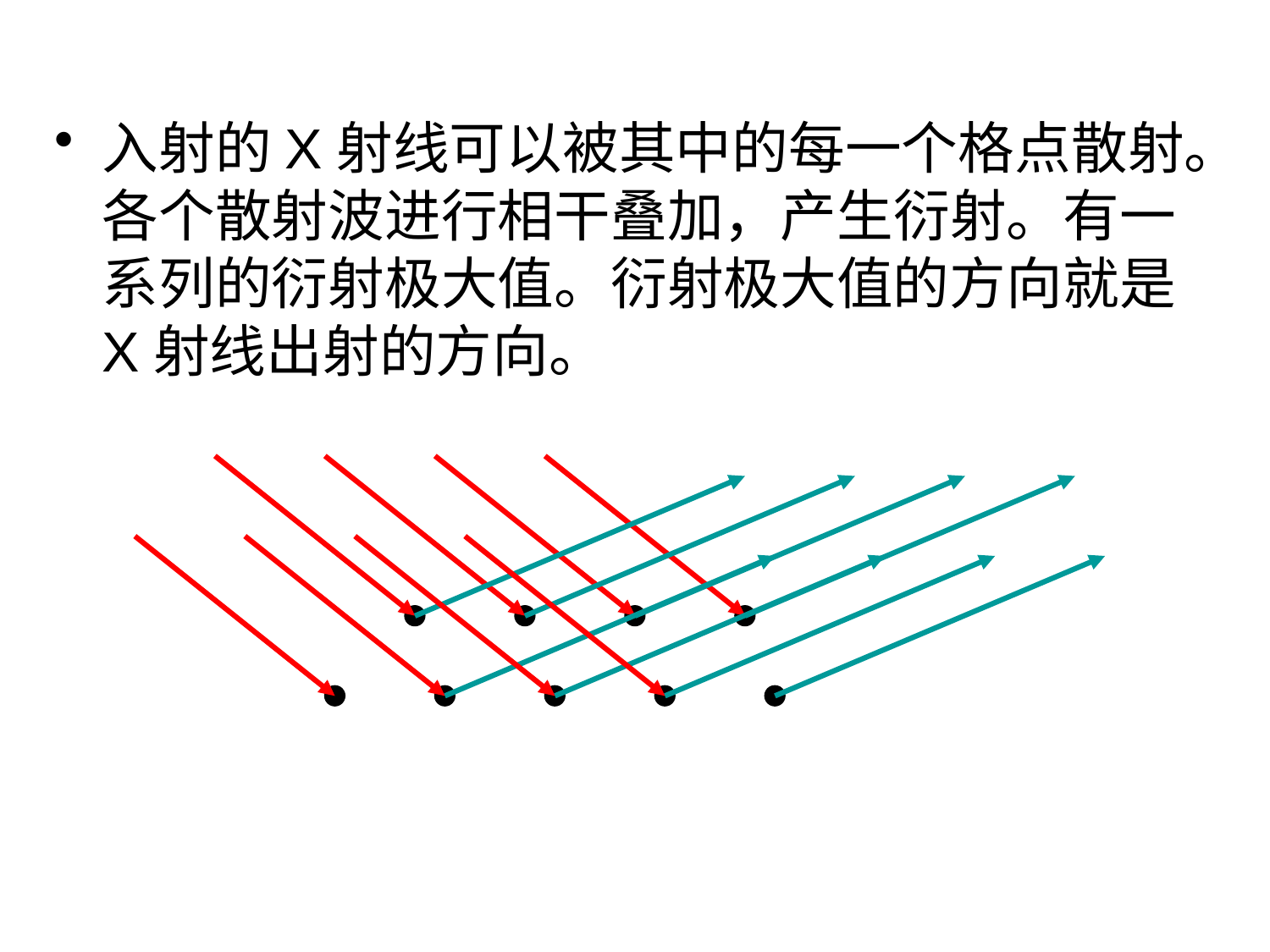

入射的X射线可以被其中的每一个格点散射。各个散射波进行相干叠加，产生衍射。有一系列的衍射极大值。衍射极大值的方向就是X射线出射的方向。